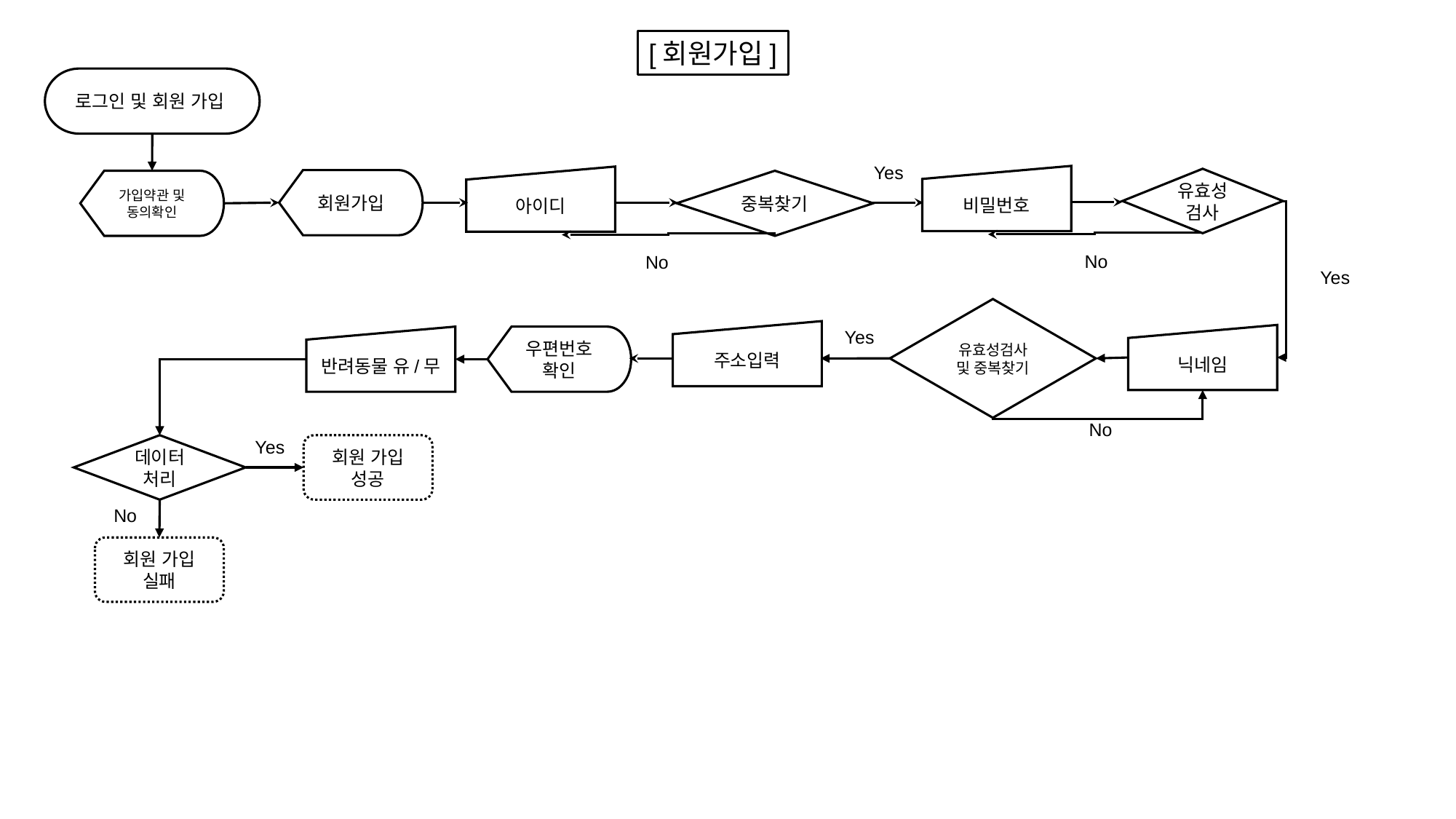

[회원가입]
로그인 및 회원 가입
Yes
비밀번호
아이디
유효성검사
회원가입
가입약관 및 동의확인
중복찾기
No
No
Yes
유효성검사 및 중복찾기
Yes
주소입력
닉네임
반려동물 유/무
우편번호확인
No
Yes
데이터처리
회원 가입 성공
No
회원 가입 실패